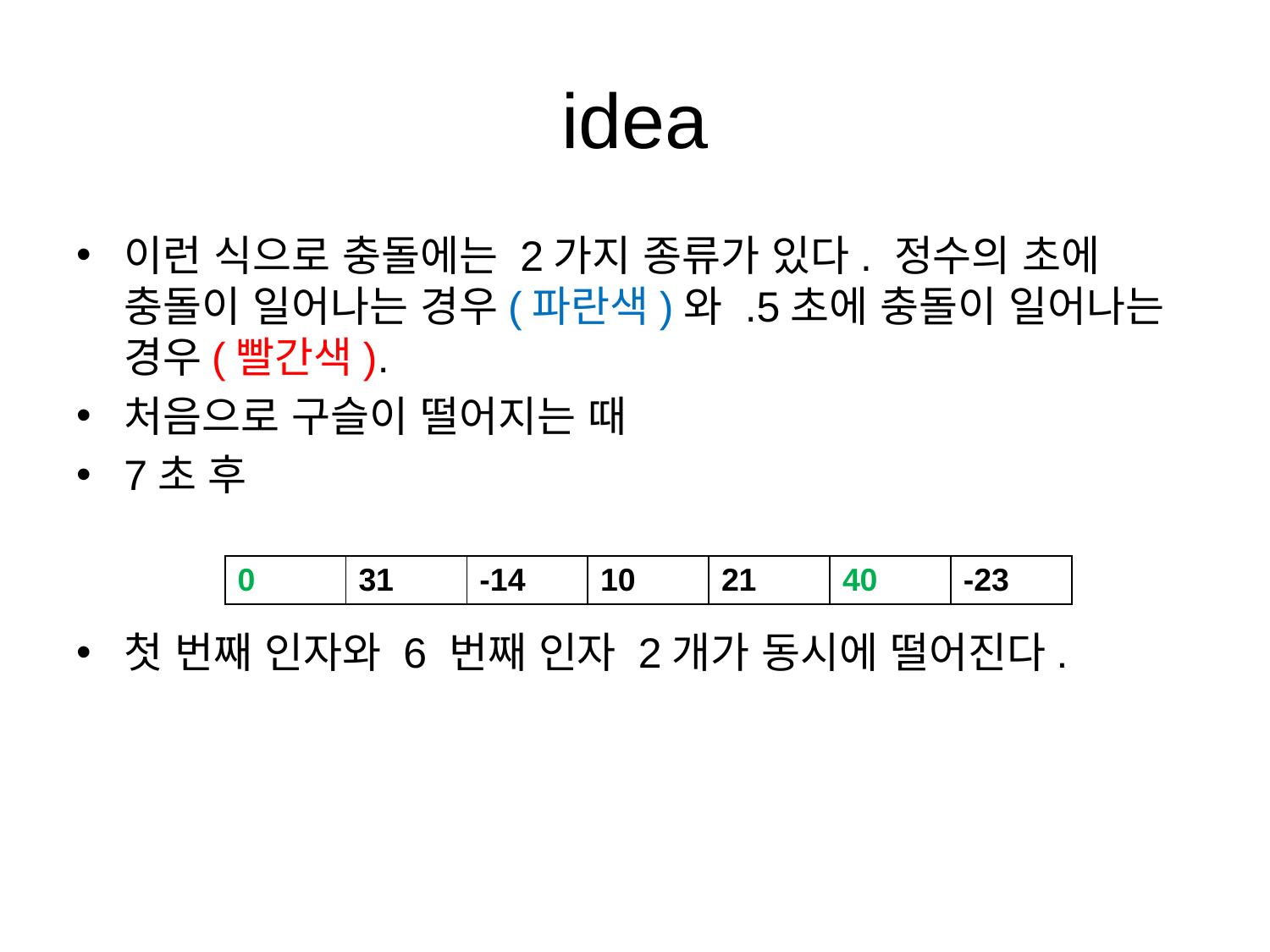

# idea
이런 식으로 충돌에는 2가지 종류가 있다. 정수의 초에 충돌이 일어나는 경우(파란색)와 .5초에 충돌이 일어나는 경우(빨간색).
처음으로 구슬이 떨어지는 때
7초 후

첫 번째 인자와 6 번째 인자 2개가 동시에 떨어진다.
| 0 | 31 | -14 | 10 | 21 | 40 | -23 |
| --- | --- | --- | --- | --- | --- | --- |